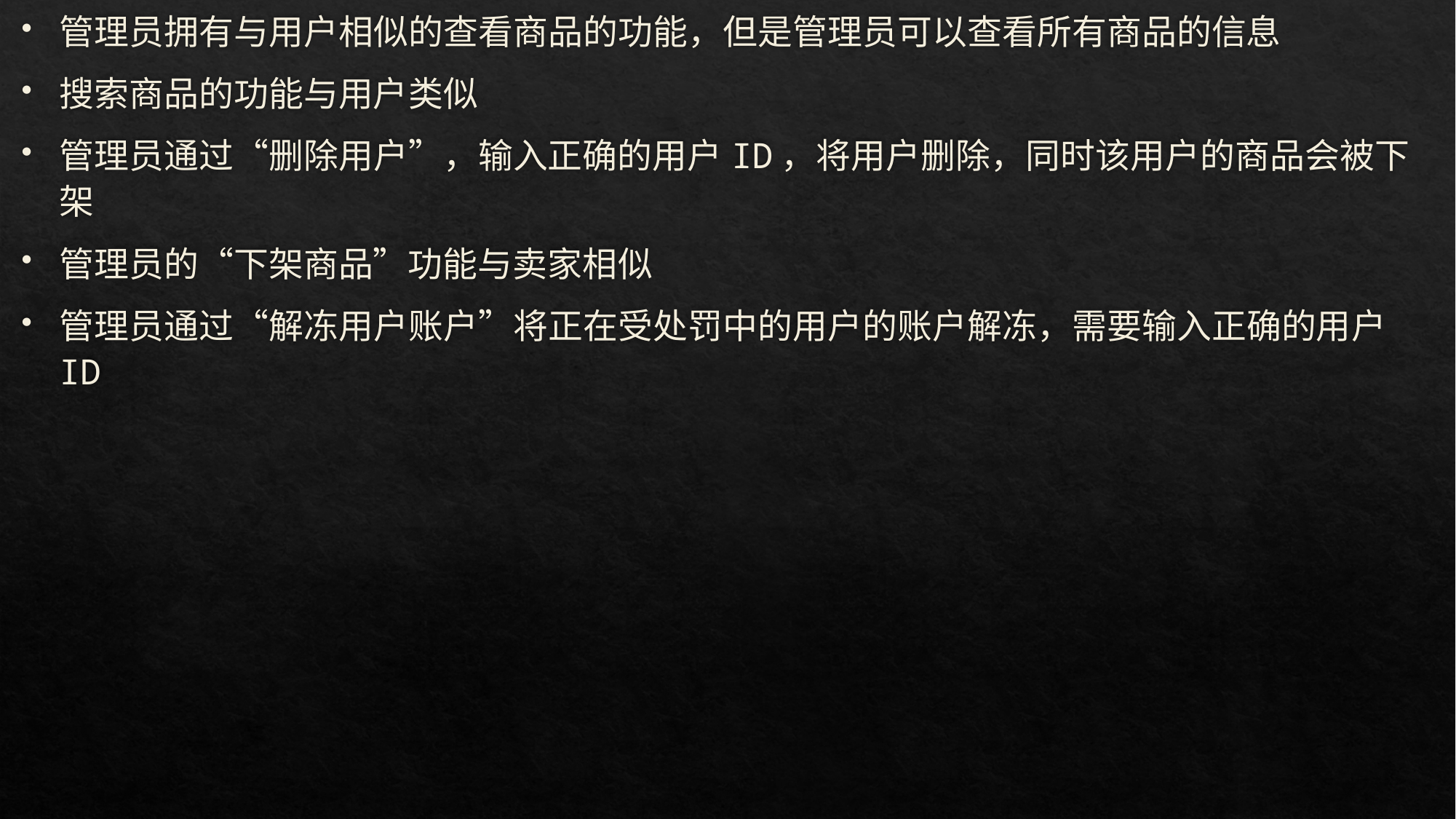

管理员拥有与用户相似的查看商品的功能，但是管理员可以查看所有商品的信息
搜索商品的功能与用户类似
管理员通过“删除用户”，输入正确的用户ID，将用户删除，同时该用户的商品会被下架
管理员的“下架商品”功能与卖家相似
管理员通过“解冻用户账户”将正在受处罚中的用户的账户解冻，需要输入正确的用户ID